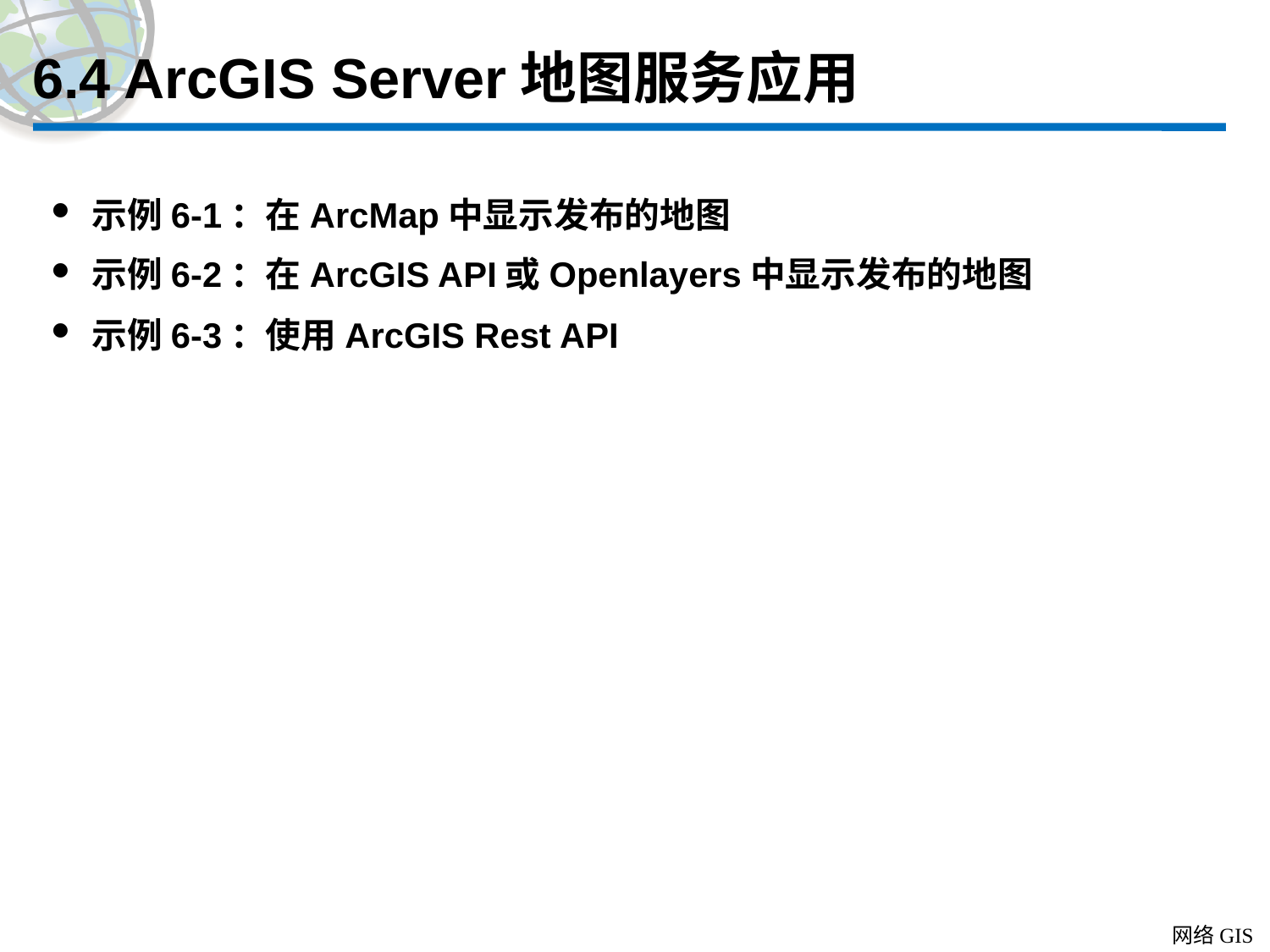

# 6.4 ArcGIS Server地图服务应用
示例6-1：在ArcMap中显示发布的地图
示例6-2：在ArcGIS API或Openlayers中显示发布的地图
示例6-3：使用ArcGIS Rest API